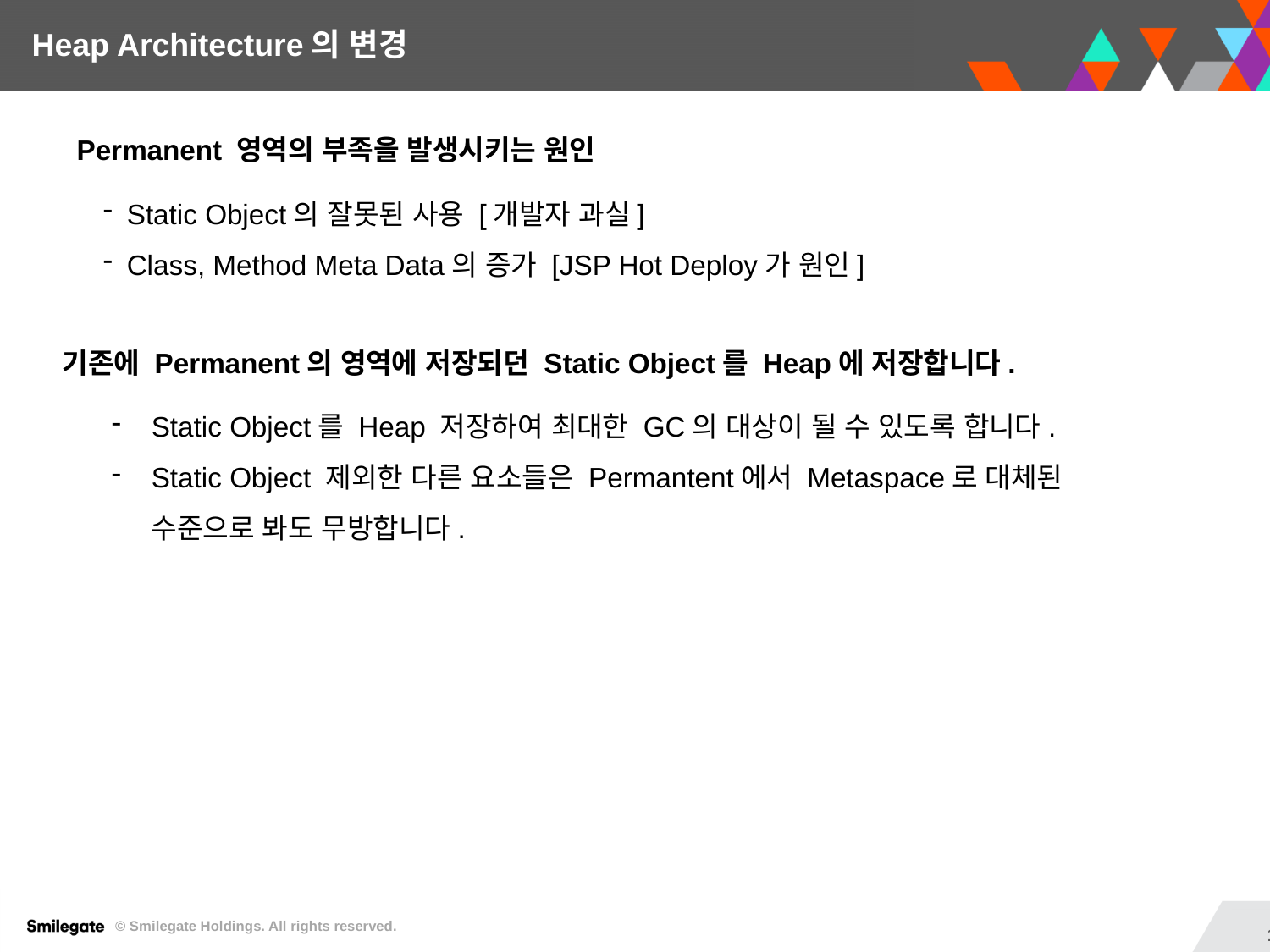

Heap Architecture의 변경
Permanent 영역의 부족을 발생시키는 원인
Static Object의 잘못된 사용 [개발자 과실]
Class, Method Meta Data의 증가 [JSP Hot Deploy가 원인]
기존에 Permanent의 영역에 저장되던 Static Object를 Heap에 저장합니다.
Static Object를 Heap 저장하여 최대한 GC의 대상이 될 수 있도록 합니다.
Static Object 제외한 다른 요소들은 Permantent에서 Metaspace로 대체된
수준으로 봐도 무방합니다.